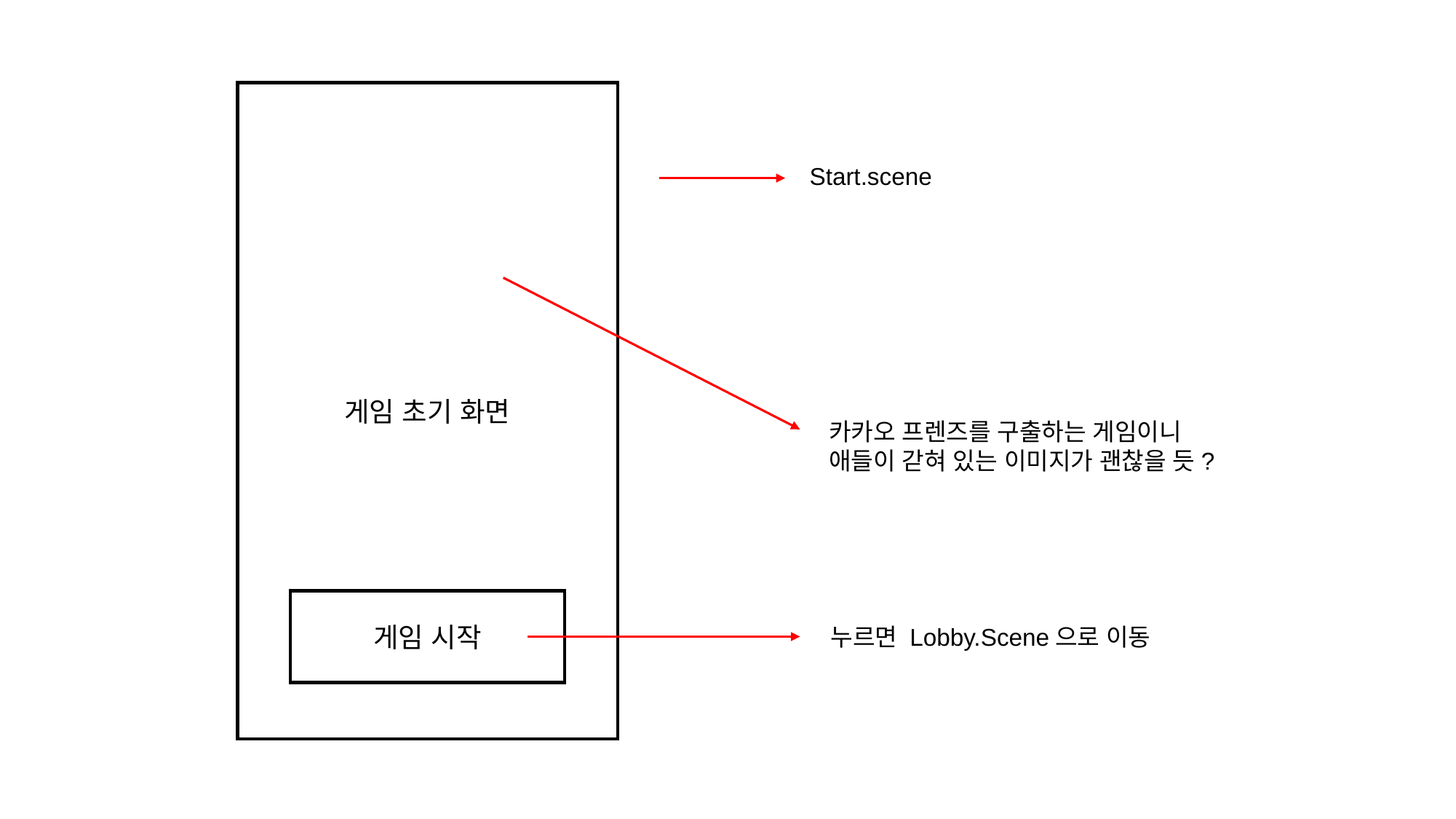

게임 초기 화면
Start.scene
카카오 프렌즈를 구출하는 게임이니
애들이 갇혀 있는 이미지가 괜찮을 듯?
게임 시작
누르면 Lobby.Scene으로 이동